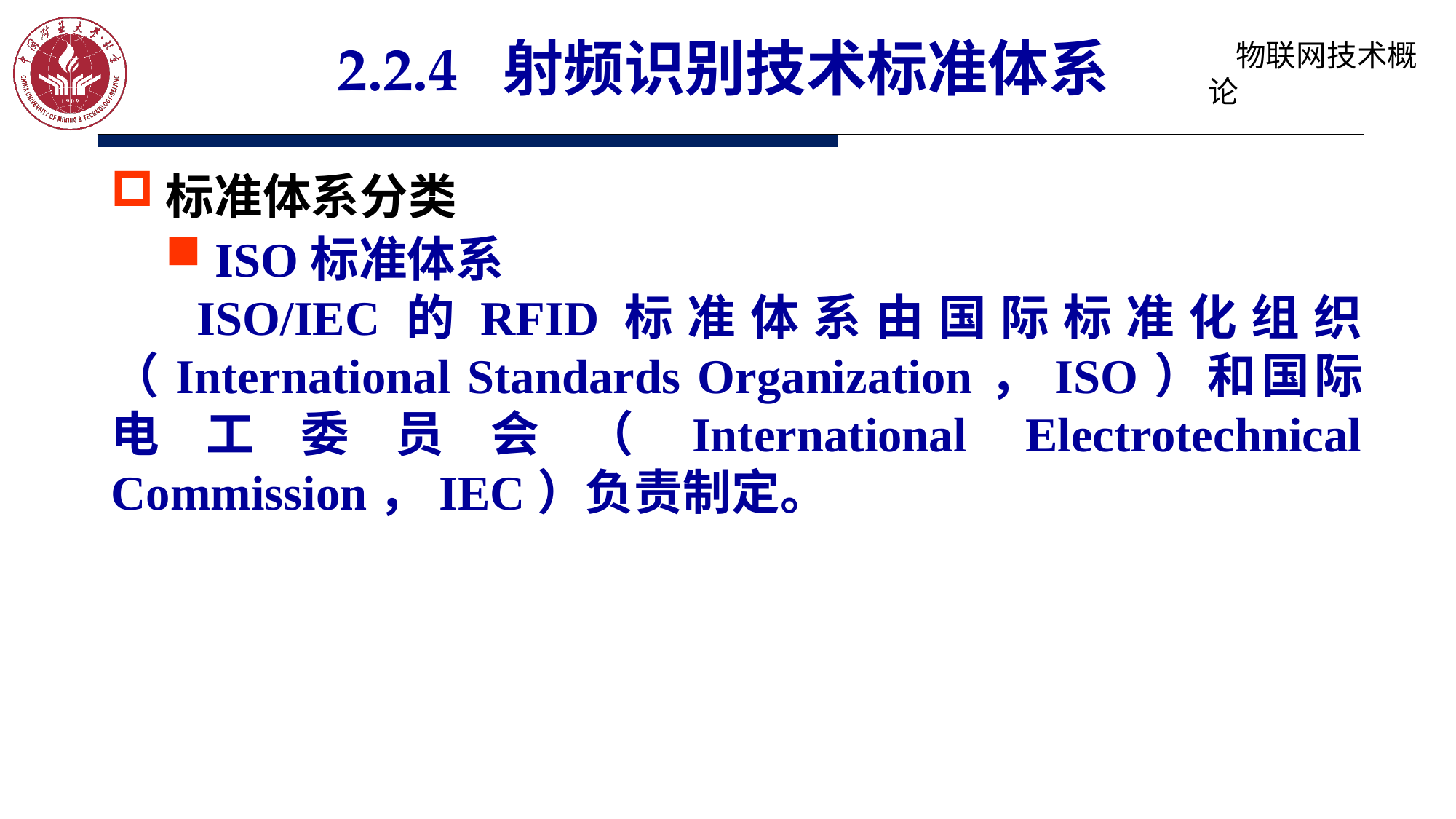

# 2.2.4  射频识别技术标准体系
标准体系分类
 ISO标准体系
ISO/IEC的RFID标准体系由国际标准化组织（International Standards Organization，ISO）和国际电工委员会（International Electrotechnical Commission，IEC）负责制定。